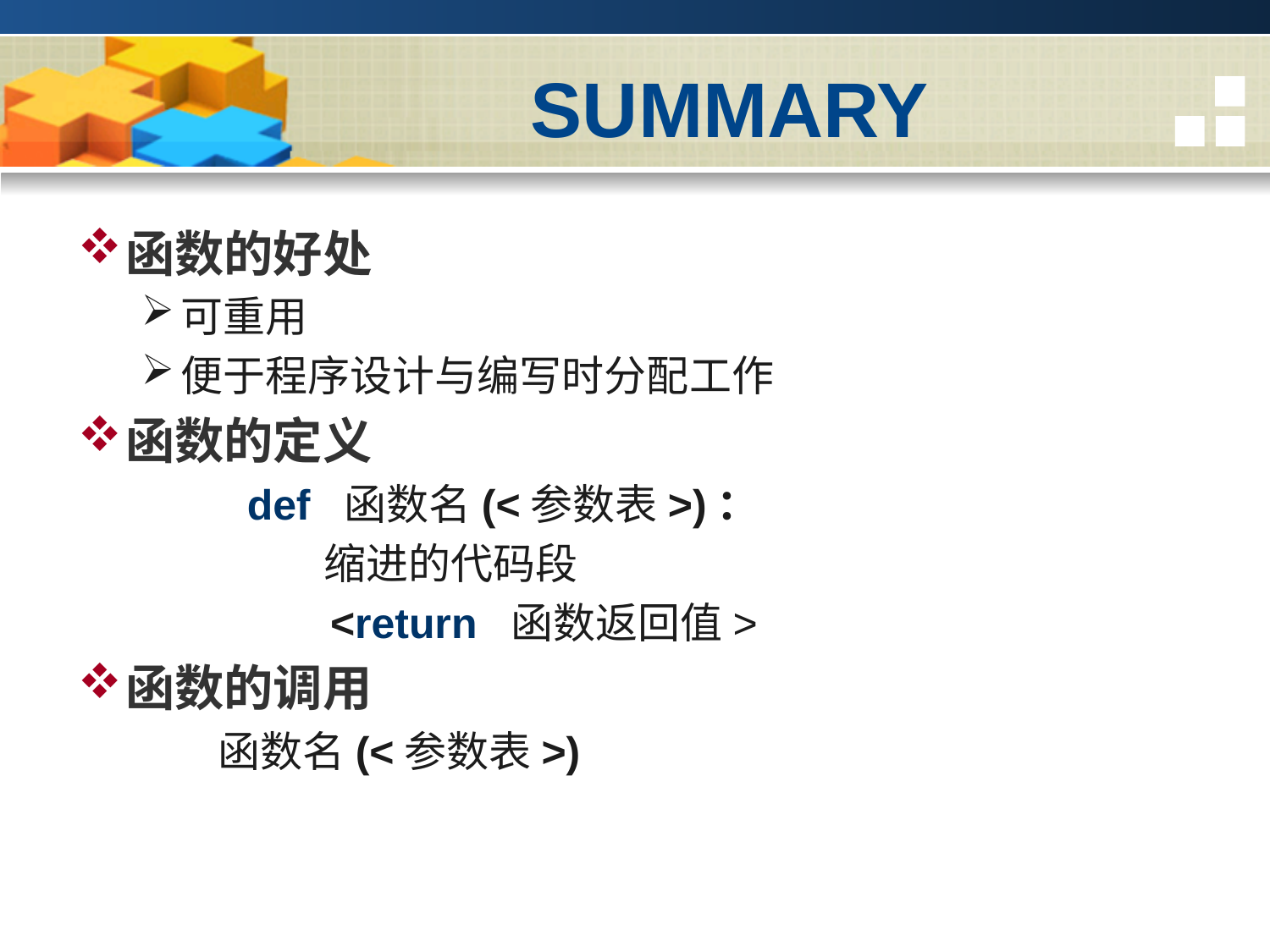

# SUMMARY
函数的好处
可重用
便于程序设计与编写时分配工作
函数的定义
def  函数名(<参数表>)：
       缩进的代码段
       <return  函数返回值>
函数的调用
       函数名(<参数表>)